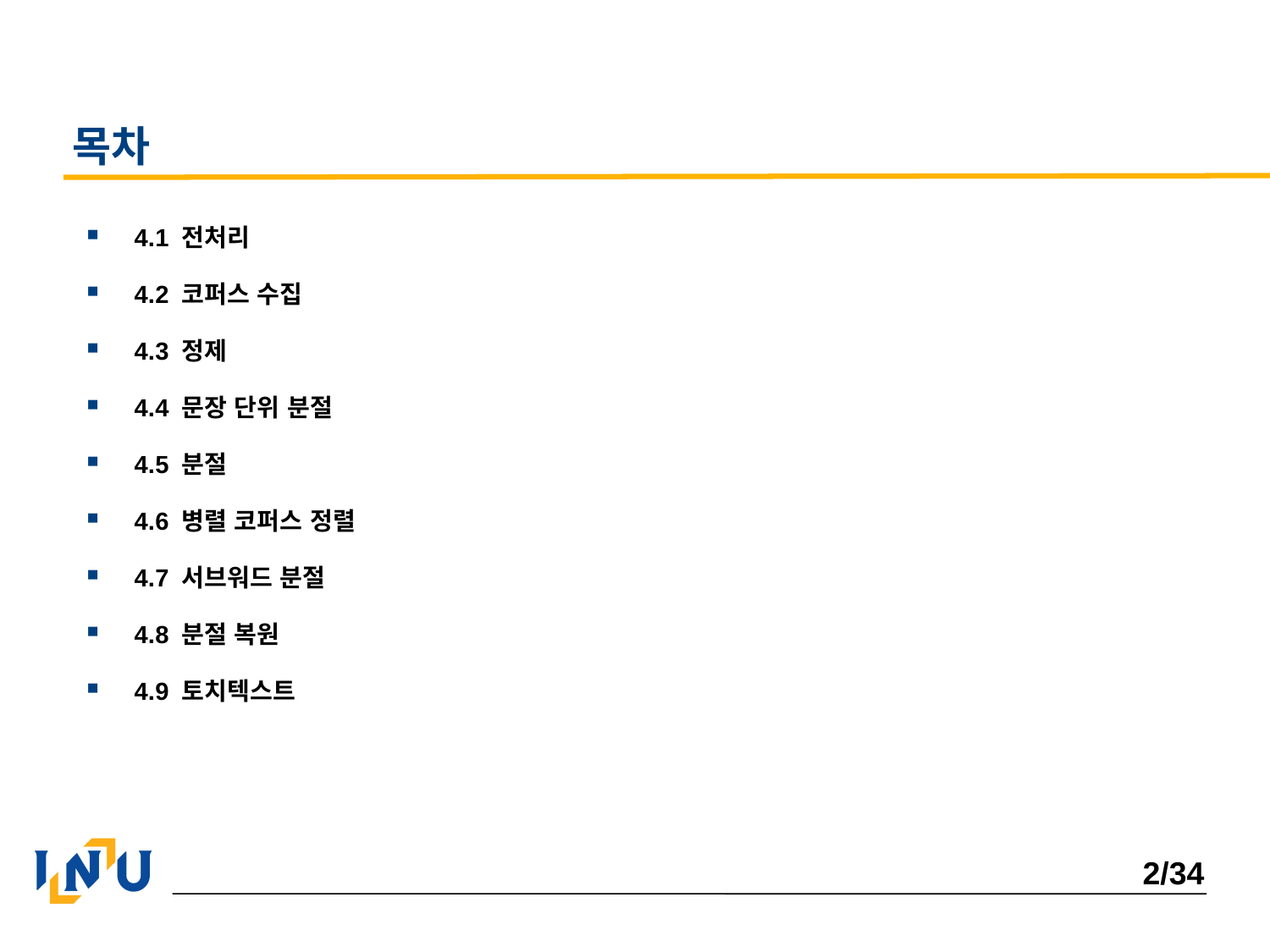

# 목차
4.1 전처리
4.2 코퍼스 수집
4.3 정제
4.4 문장 단위 분절
4.5 분절
4.6 병렬 코퍼스 정렬
4.7 서브워드 분절
4.8 분절 복원
4.9 토치텍스트